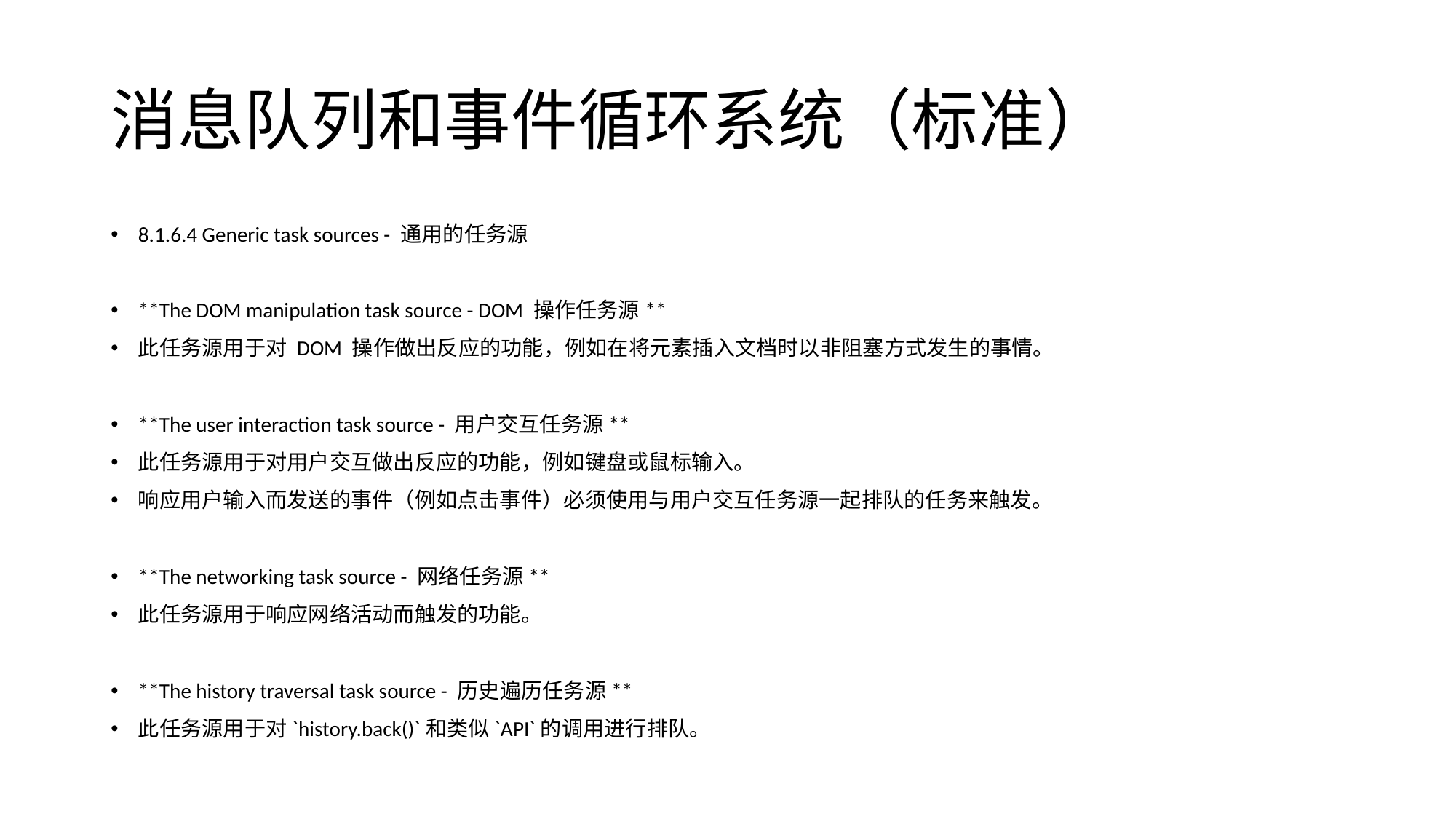

# 消息队列和事件循环系统（标准）
8.1.6.4 Generic task sources - 通用的任务源

**The DOM manipulation task source - DOM 操作任务源**
此任务源用于对 DOM 操作做出反应的功能，例如在将元素插入文档时以非阻塞方式发生的事情。

**The user interaction task source - 用户交互任务源**
此任务源用于对用户交互做出反应的功能，例如键盘或鼠标输入。
响应用户输入而发送的事件（例如点击事件）必须使用与用户交互任务源一起排队的任务来触发。

**The networking task source - 网络任务源**
此任务源用于响应网络活动而触发的功能。

**The history traversal task source - 历史遍历任务源**
此任务源用于对`history.back()`和类似`API`的调用进行排队。